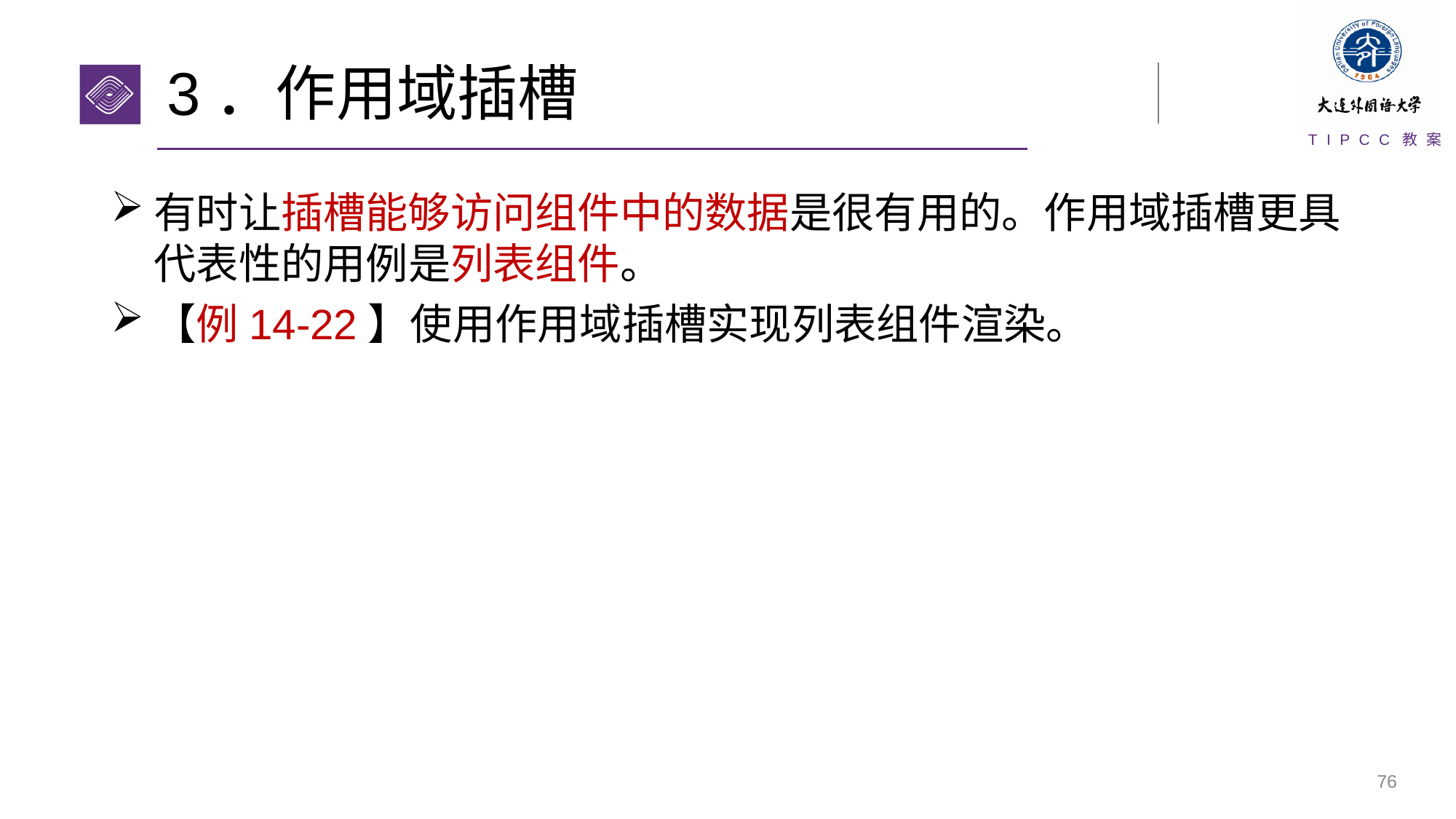

# 3．作用域插槽
有时让插槽能够访问组件中的数据是很有用的。作用域插槽更具代表性的用例是列表组件。
【例14-22】使用作用域插槽实现列表组件渲染。
76